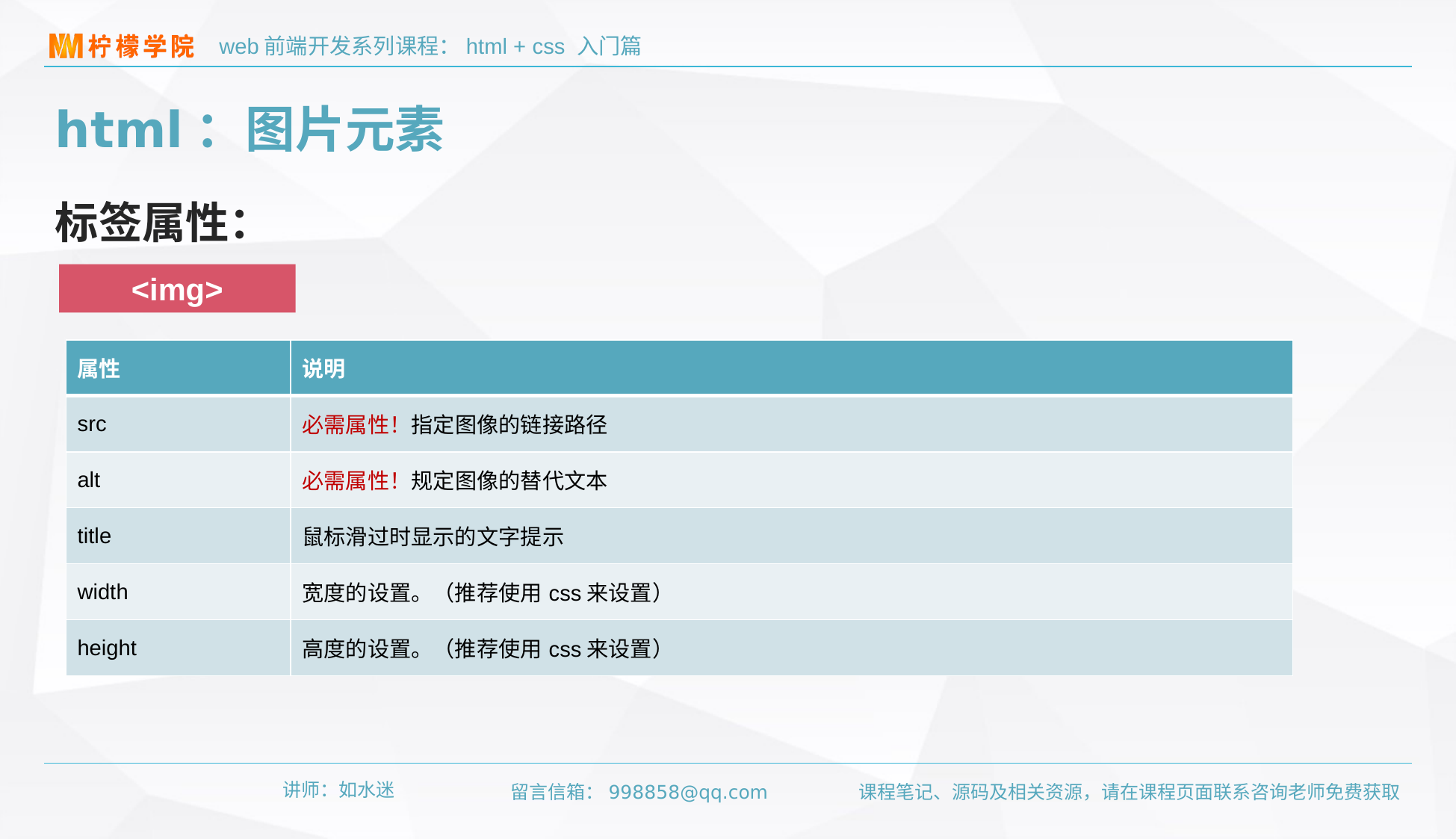

html：图片元素
标签属性：
<img>
| 属性 | 说明 |
| --- | --- |
| src | 必需属性！指定图像的链接路径 |
| alt | 必需属性！规定图像的替代文本 |
| title | 鼠标滑过时显示的文字提示 |
| width | 宽度的设置。（推荐使用css来设置） |
| height | 高度的设置。（推荐使用css来设置） |